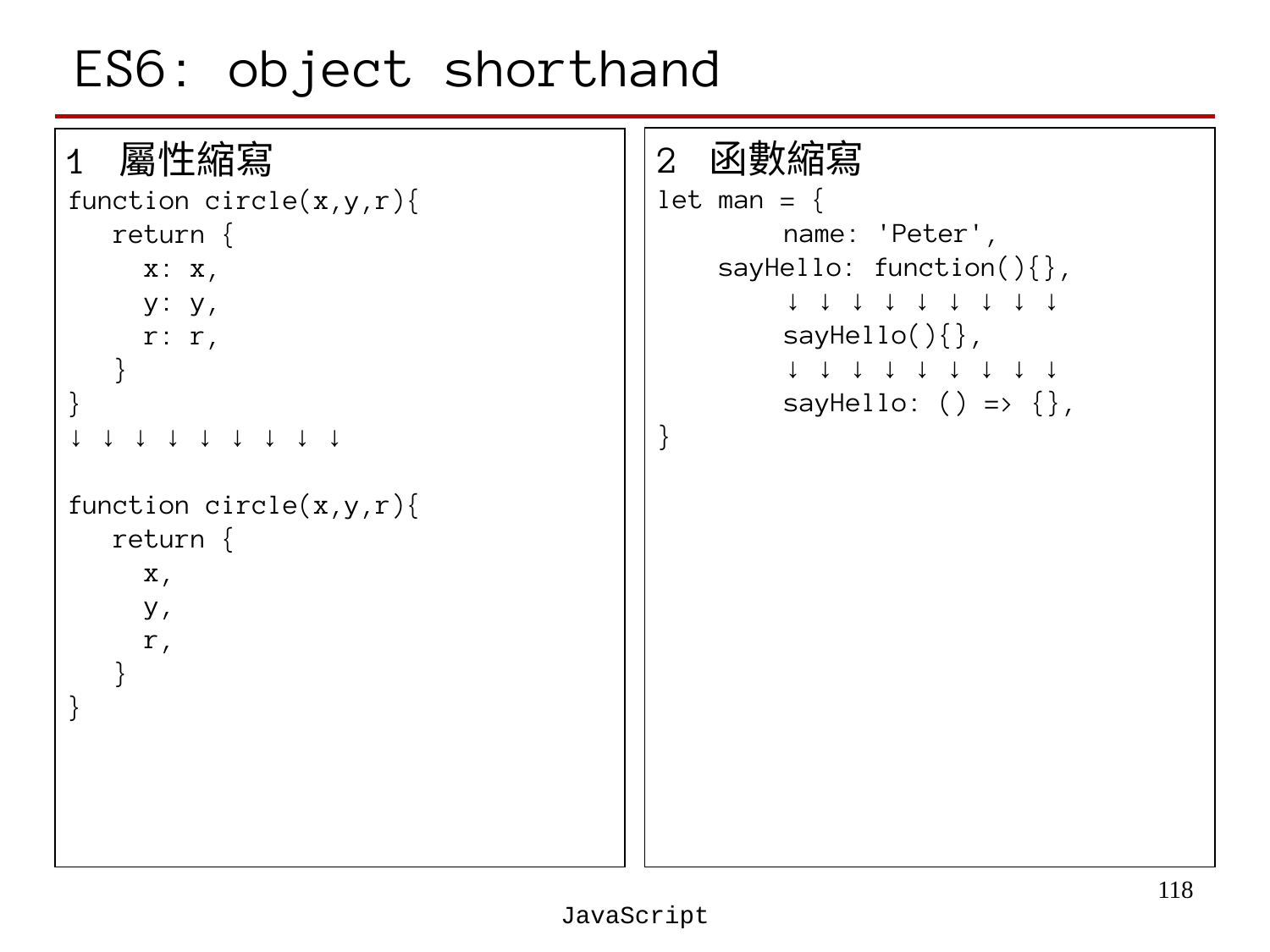

# ES6: object shorthand
2 函數縮寫
let man = {
	name: 'Peter',
    sayHello: function(){},
	↓ ↓ ↓ ↓ ↓ ↓ ↓ ↓ ↓
	sayHello(){},
	↓ ↓ ↓ ↓ ↓ ↓ ↓ ↓ ↓
	sayHello: () => {},
}
1 屬性縮寫
function circle(x,y,r){
   return {
     x: x,
     y: y,
     r: r,
   }
}
↓ ↓ ↓ ↓ ↓ ↓ ↓ ↓ ↓
function circle(x,y,r){
   return {
     x,
     y,
     r,
   }
}

118
JavaScript